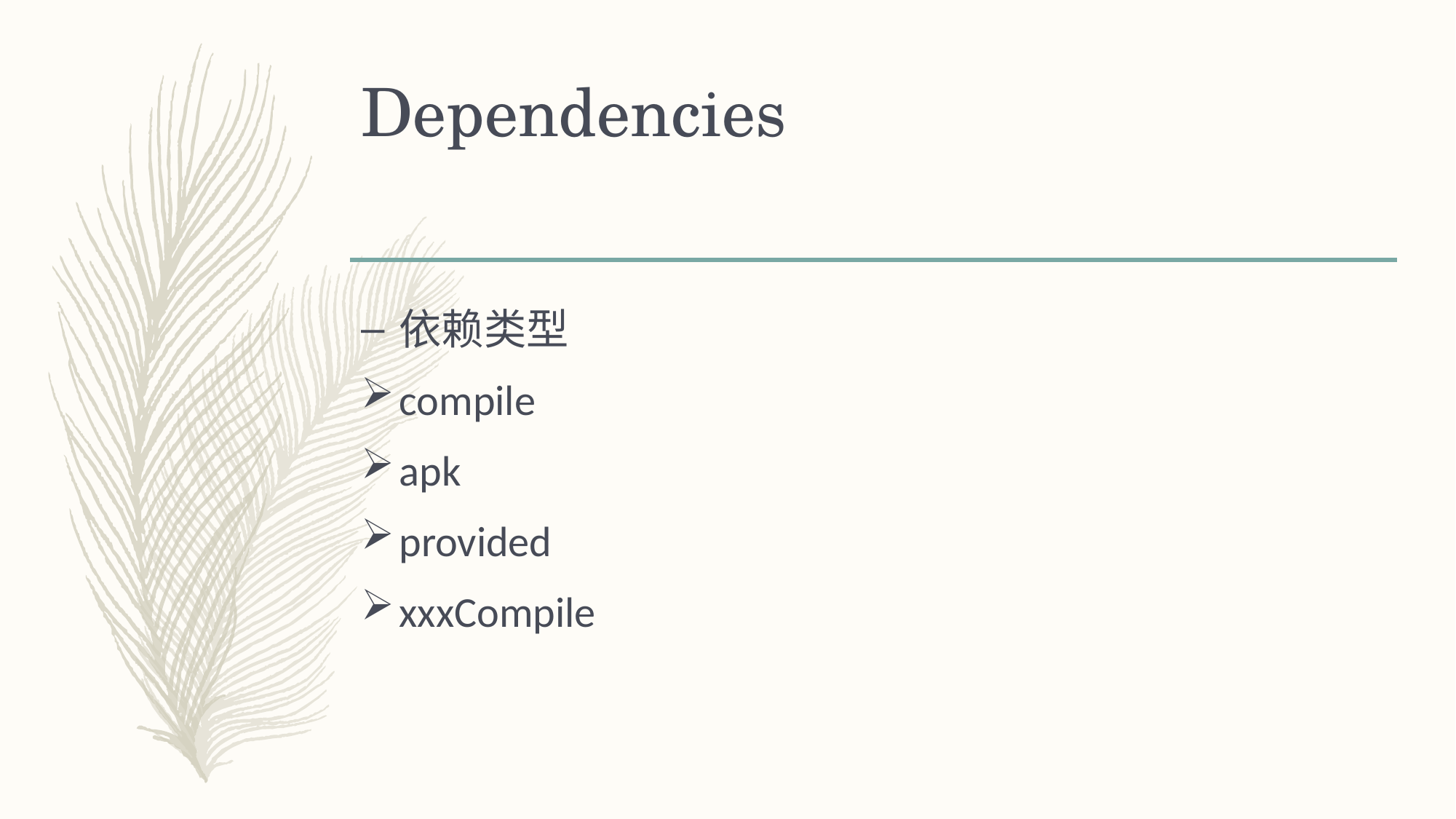

# Dependencies
依赖类型
compile
apk
provided
xxxCompile